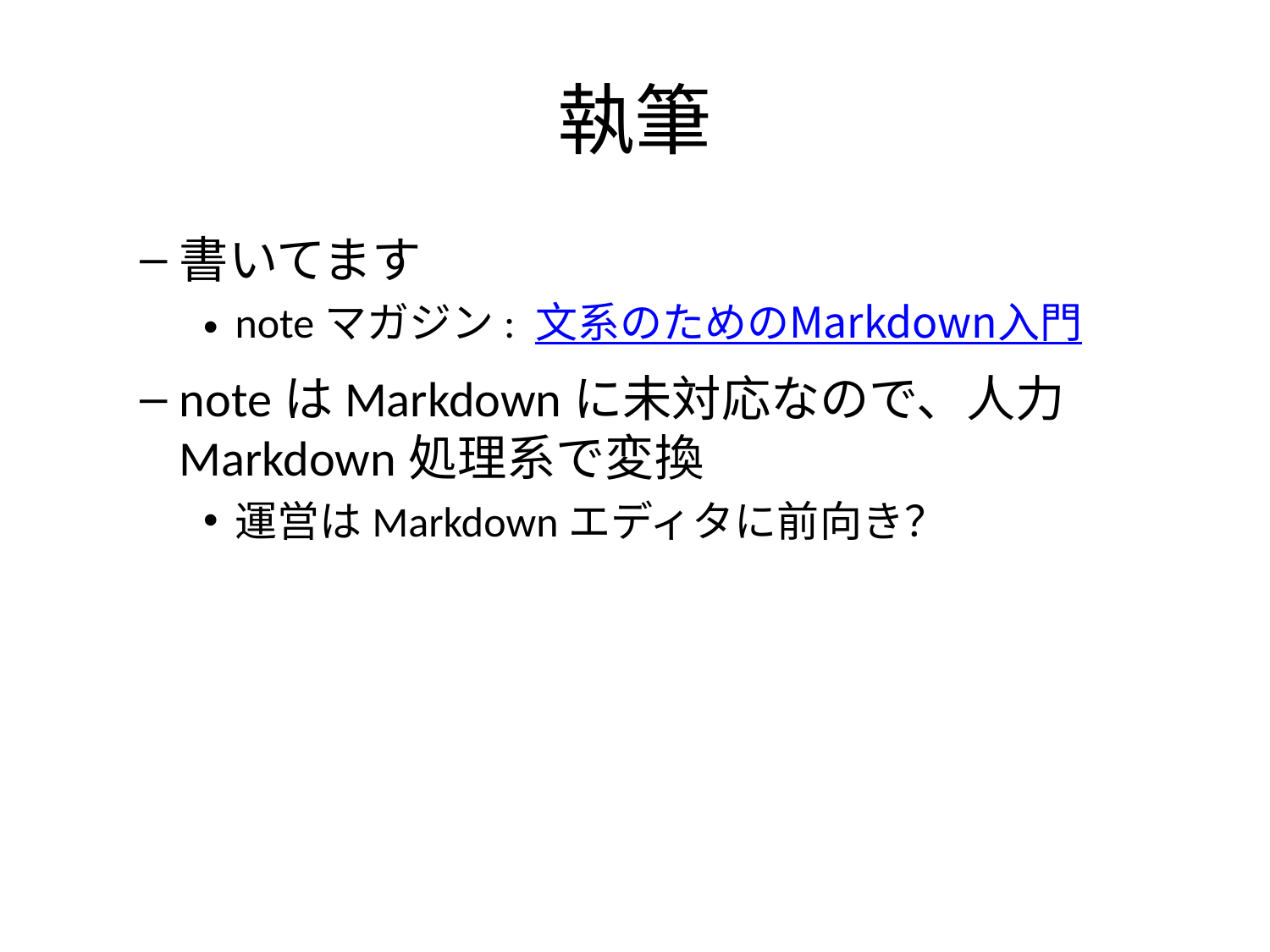

# 執筆
書いてます
noteマガジン: 文系のためのMarkdown入門
noteはMarkdownに未対応なので、人力Markdown処理系で変換
運営はMarkdownエディタに前向き？